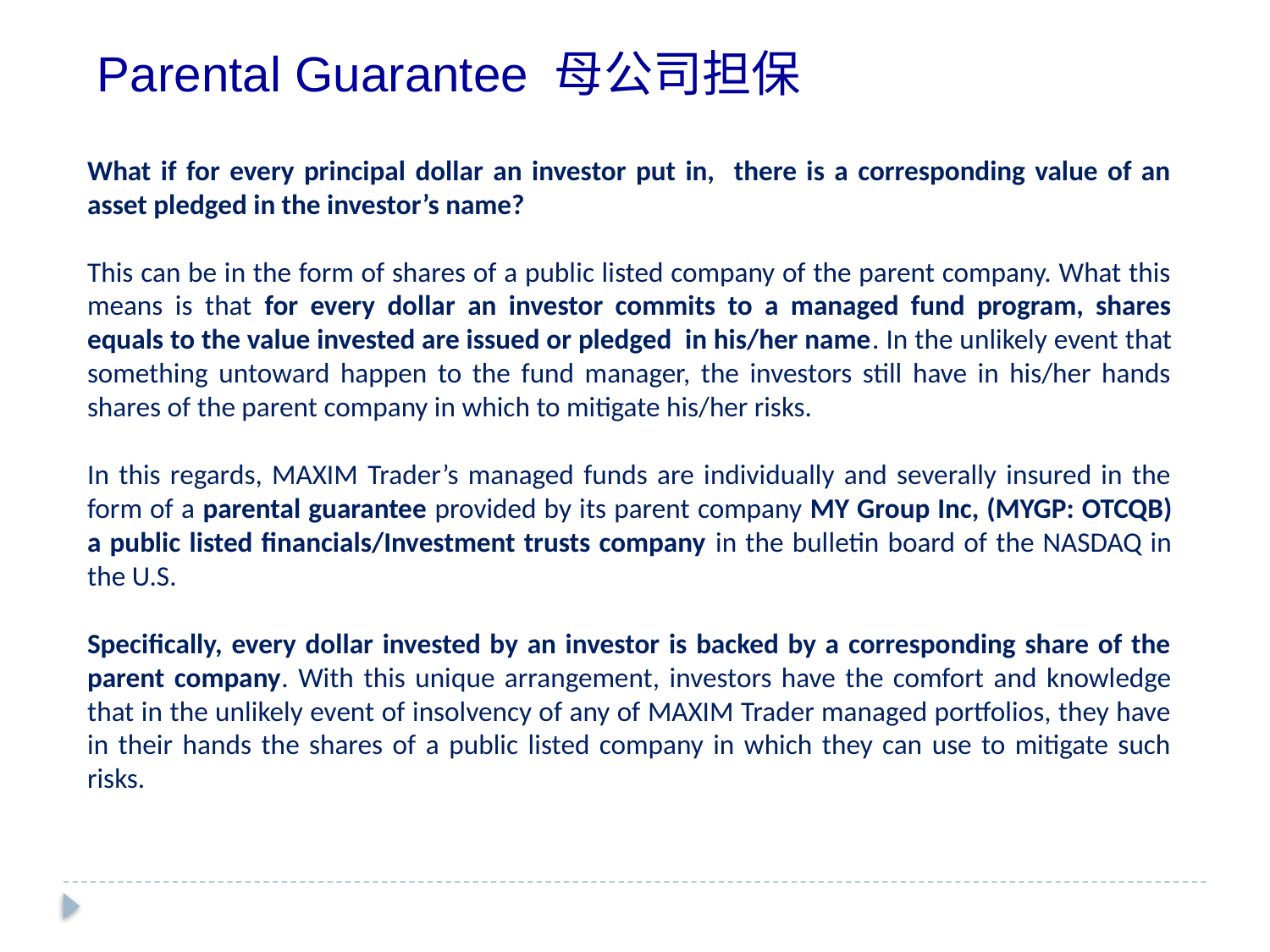

Parental Guarantee 母公司担保
What if for every principal dollar an investor put in,  there is a corresponding value of an asset pledged in the investor’s name?

This can be in the form of shares of a public listed company of the parent company. What this means is that for every dollar an investor commits to a managed fund program, shares equals to the value invested are issued or pledged  in his/her name. In the unlikely event that something untoward happen to the fund manager, the investors still have in his/her hands shares of the parent company in which to mitigate his/her risks.

In this regards, MAXIM Trader’s managed funds are individually and severally insured in the form of a parental guarantee provided by its parent company MY Group Inc, (MYGP: OTCQB) a public listed financials/Investment trusts company in the bulletin board of the NASDAQ in the U.S.

Specifically, every dollar invested by an investor is backed by a corresponding share of the parent company. With this unique arrangement, investors have the comfort and knowledge that in the unlikely event of insolvency of any of MAXIM Trader managed portfolios, they have in their hands the shares of a public listed company in which they can use to mitigate such risks.